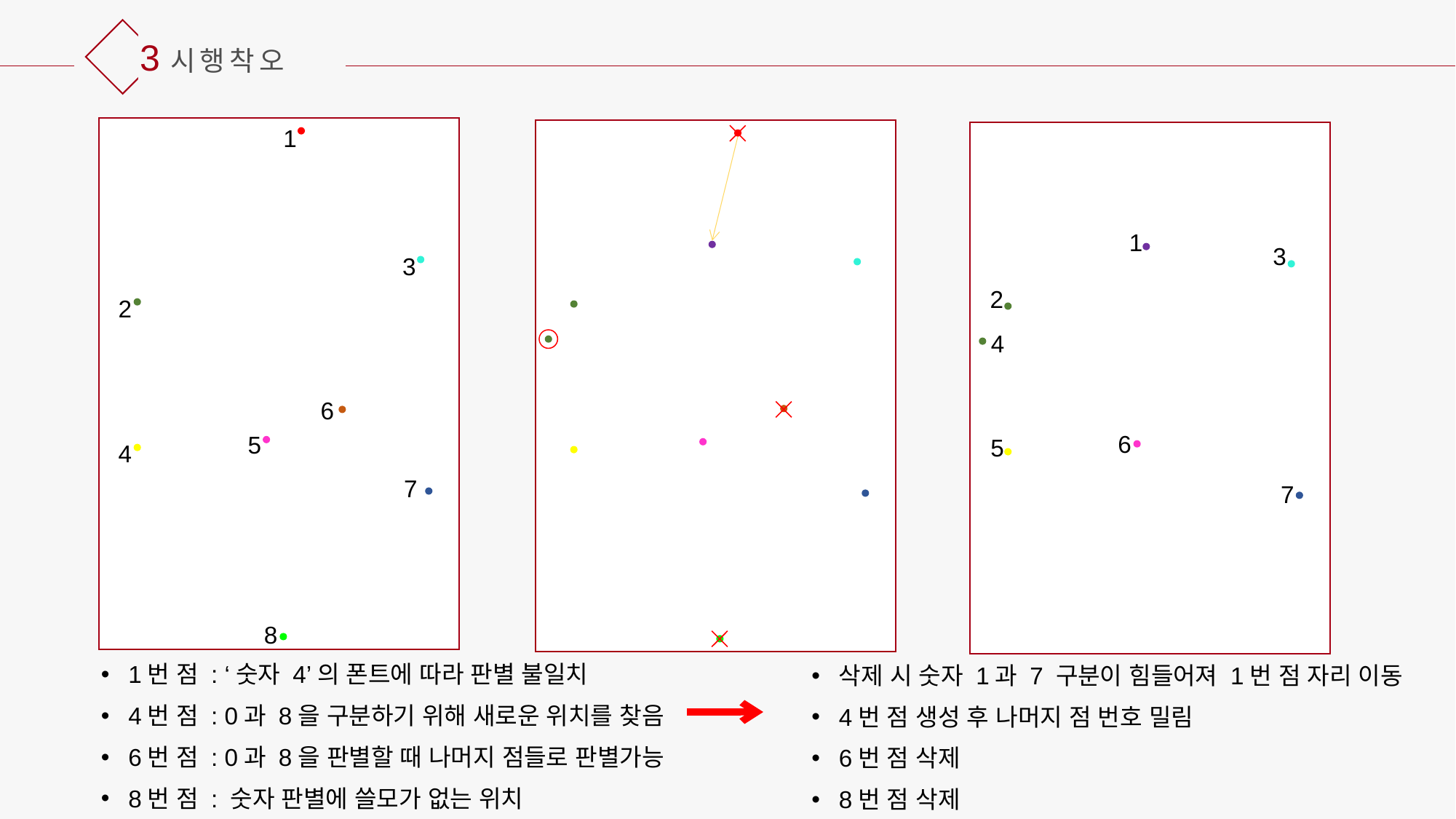

3

시행착오

1
3
2
6
5
4
8

1
3
2
4
6
5
7

7
1번 점 : ‘숫자 4’의 폰트에 따라 판별 불일치
4번 점 : 0과 8을 구분하기 위해 새로운 위치를 찾음
6번 점 : 0과 8을 판별할 때 나머지 점들로 판별가능
8번 점 : 숫자 판별에 쓸모가 없는 위치

삭제 시 숫자 1과 7 구분이 힘들어져 1번 점 자리 이동
4번 점 생성 후 나머지 점 번호 밀림
6번 점 삭제
8번 점 삭제